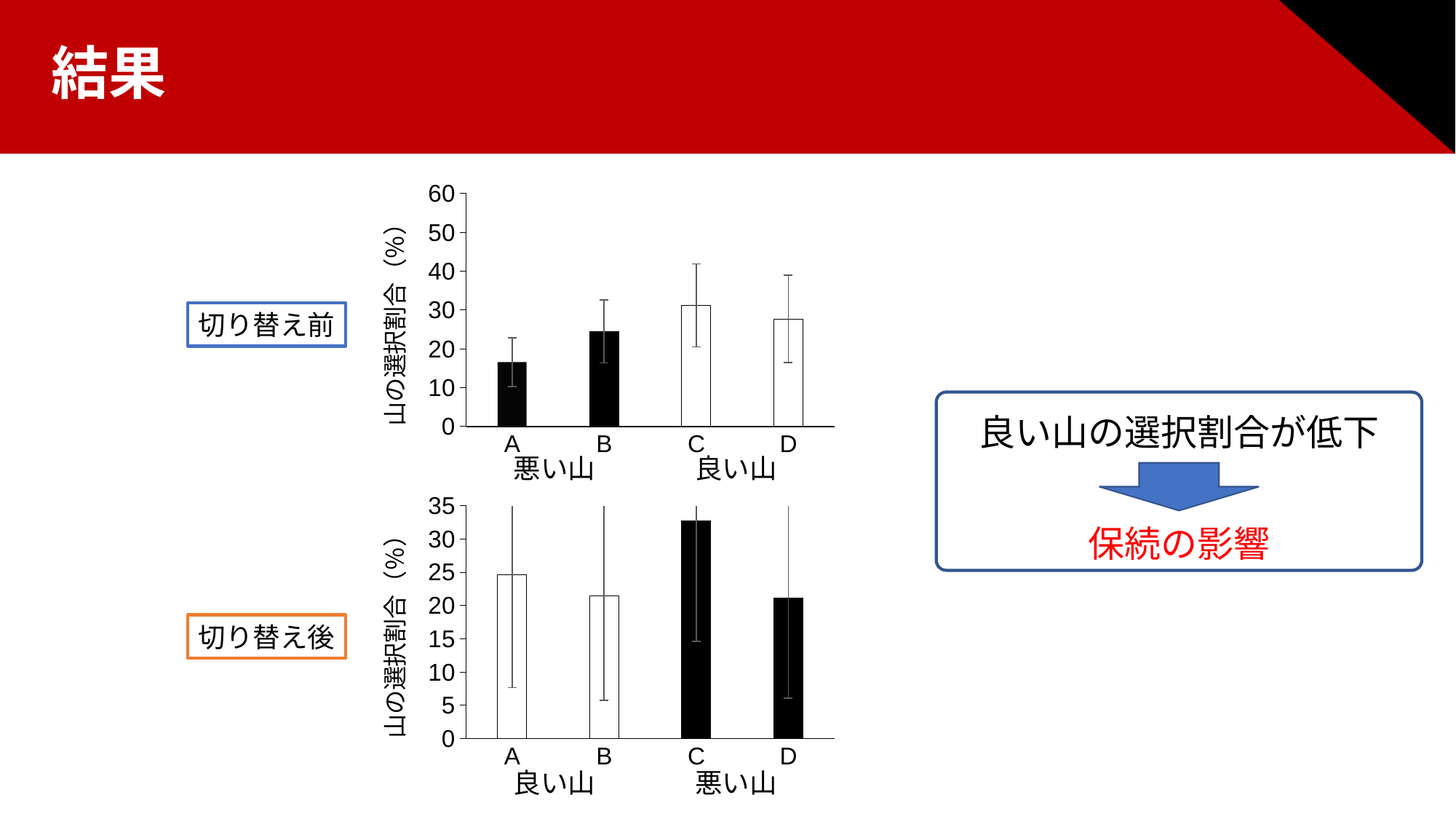

結果

### Chart

| Category |  |
|---|---|
| A | 16.560604088529786 |
| B | 24.50966969788045 |
| C | 31.215428060996775 |
| D | 27.71429815259299 |
切り替え前

良い山の選択割合が低下

保続の影響
悪い山
良い山

### Chart

| Category |  |
|---|---|
| A | 24.58975050234716 |
| B | 21.50542093076076 |
| C | 32.7661235439028 |
| D | 21.13870502298929 |
切り替え後
良い山
悪い山